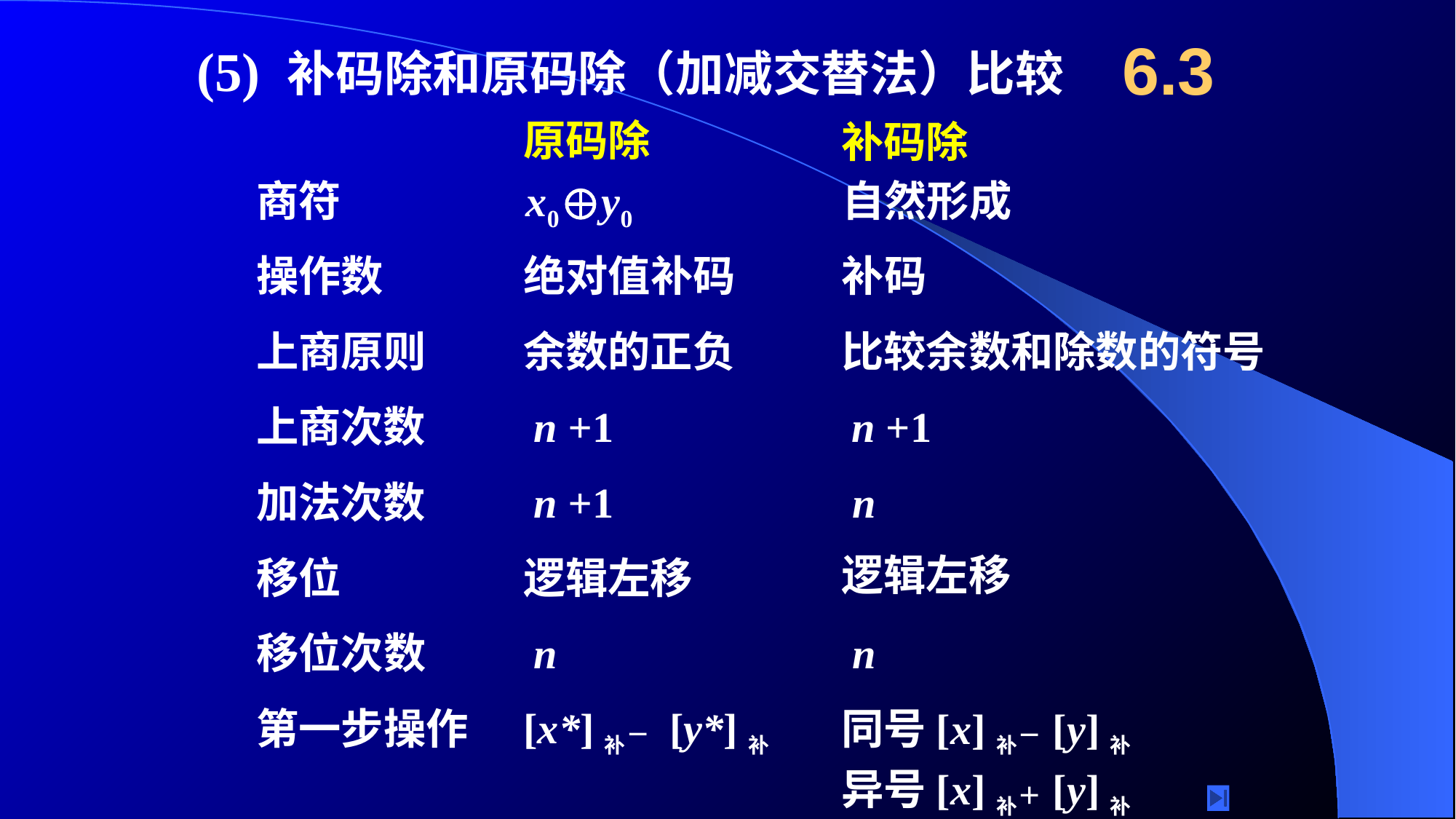

6.3
(5) 补码除和原码除（加减交替法）比较
原码除
补码除
商符
操作数
上商原则
上商次数
加法次数
移位
移位次数
第一步操作
x0    y0

自然形成
绝对值补码
补码
余数的正负
比较余数和除数的符号
 n +1
 n +1
 n +1
 n
逻辑左移
逻辑左移
 n
 n
[x*]补－ [y*]补

同号[x]补－ [y]补
异号[x]补＋ [y]补